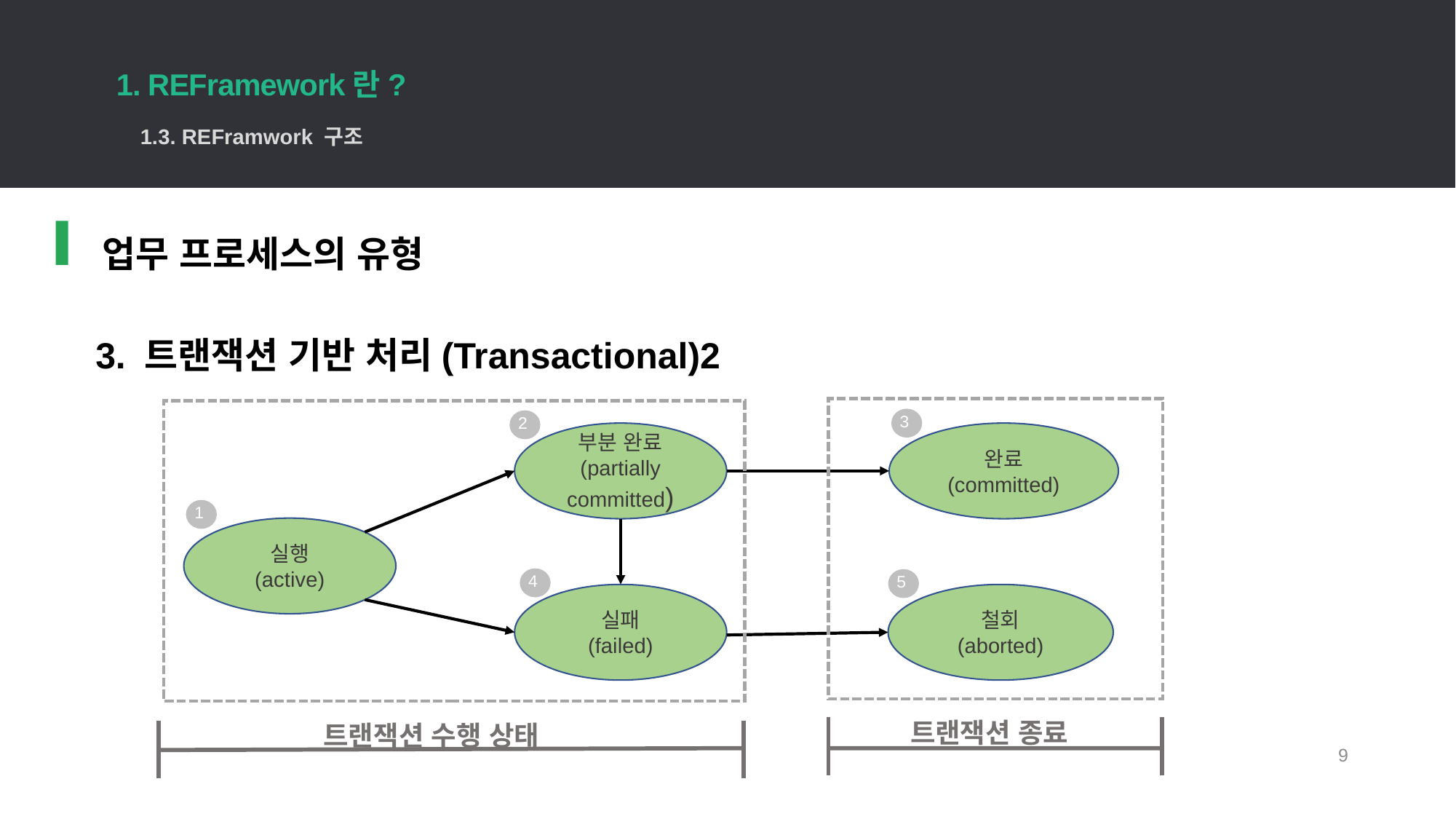

1. REFramework란?
9
1.3. REFramwork 구조
 업무 프로세스의 유형

 3. 트랜잭션 기반 처리(Transactional)2

부분 완료
(partially committed)
완료
(committed)
실행
(active)
실패
(failed)
철회
(aborted)
3

2

1

4

5

트랜잭션 종료
트랜잭션 수행 상태
9